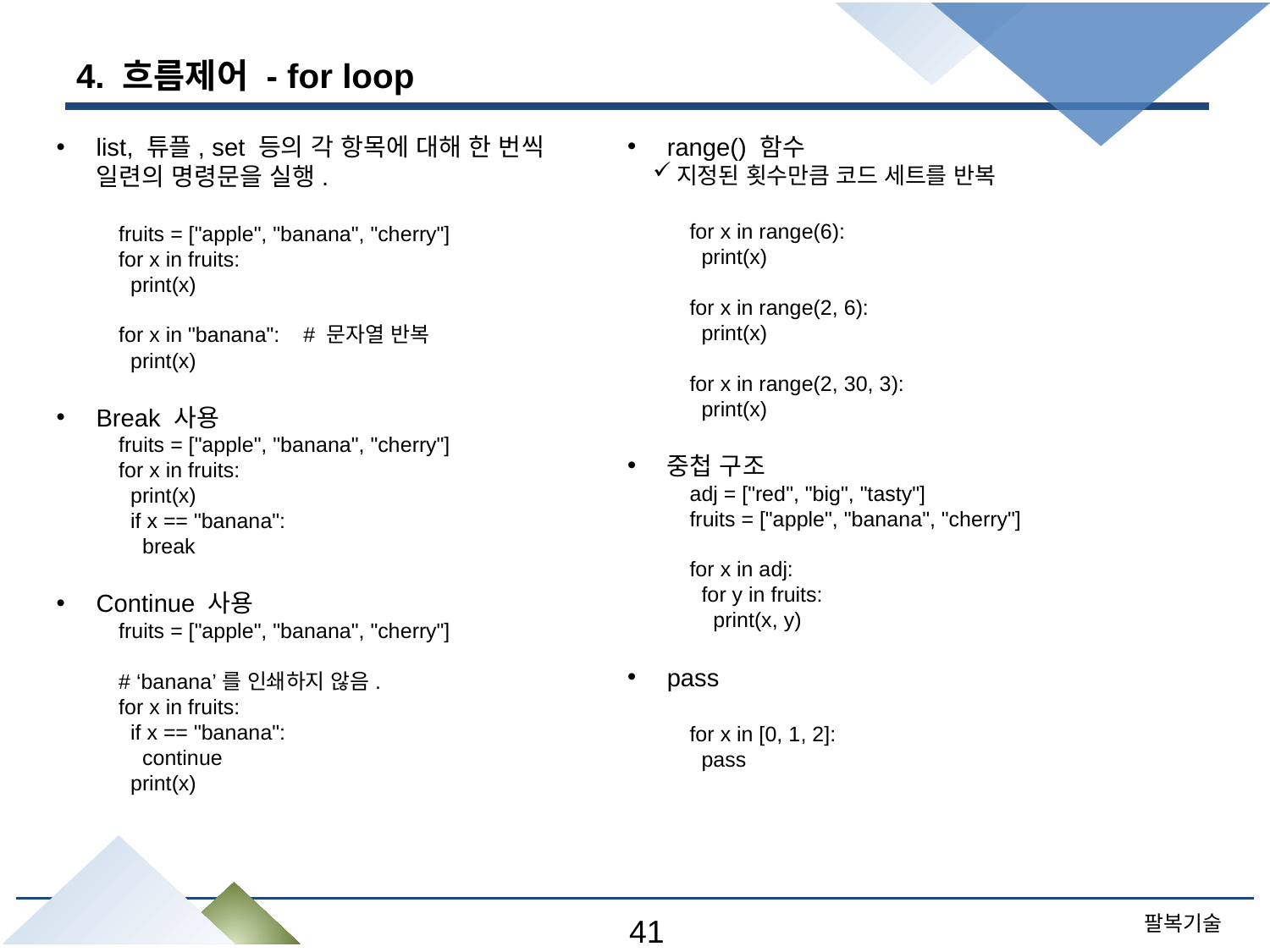

# 4. 흐름제어 - for loop
range() 함수
지정된 횟수만큼 코드 세트를 반복

for x in range(6):
  print(x)

for x in range(2, 6):
  print(x)

for x in range(2, 30, 3):
  print(x)

중첩 구조
adj = ["red", "big", "tasty"]
fruits = ["apple", "banana", "cherry"]

for x in adj:
  for y in fruits:
    print(x, y)

pass

for x in [0, 1, 2]:
  pass
list, 튜플, set 등의 각 항목에 대해 한 번씩 일련의 명령문을 실행.

fruits = ["apple", "banana", "cherry"]
for x in fruits:
  print(x)

for x in "banana":    # 문자열 반복
  print(x)

Break 사용
fruits = ["apple", "banana", "cherry"]
for x in fruits:
  print(x)
  if x == "banana":
    break

Continue 사용
fruits = ["apple", "banana", "cherry"]

# ‘banana’를 인쇄하지 않음.
for x in fruits:
  if x == "banana":
    continue
  print(x)

41